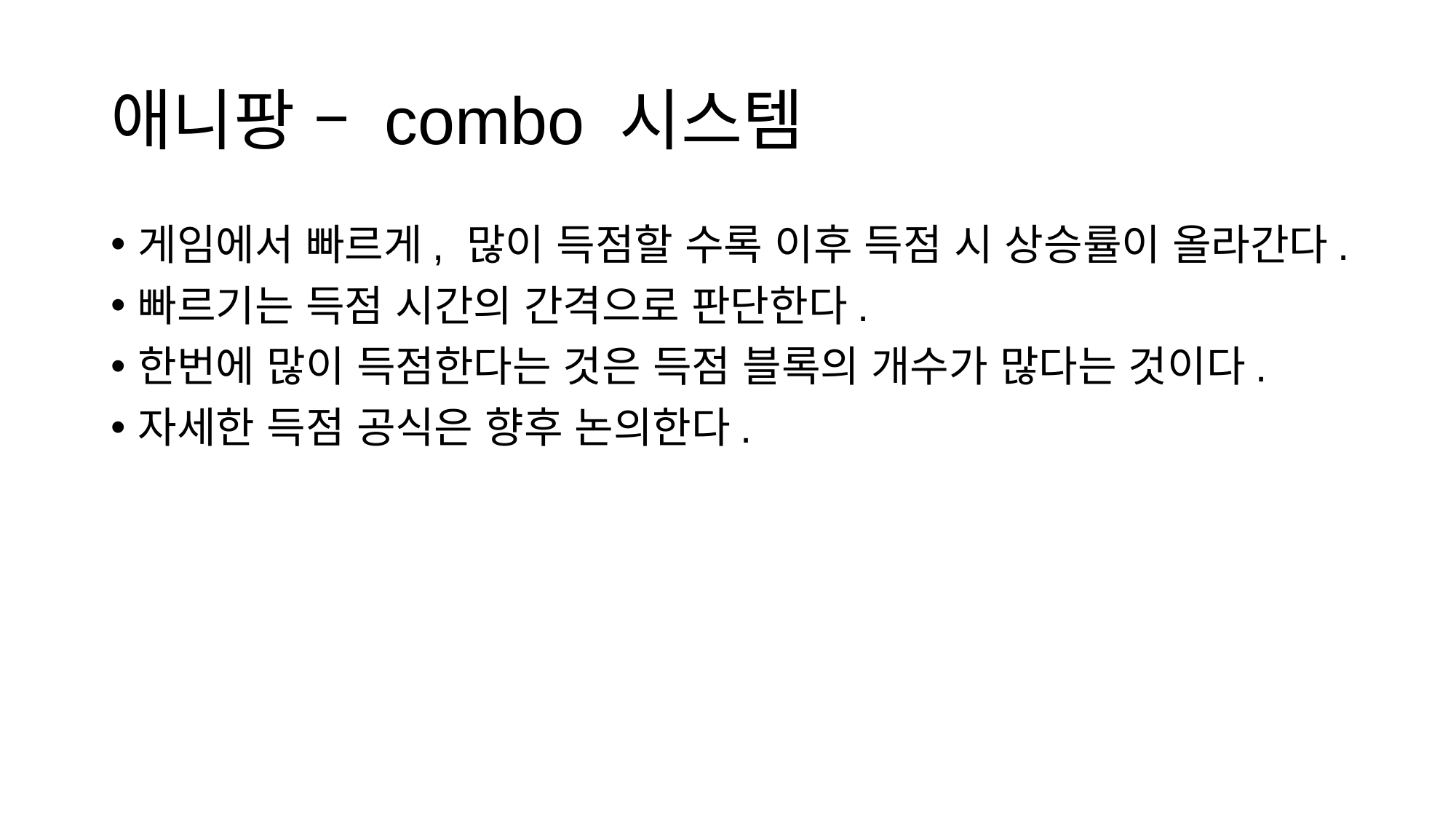

# 애니팡 – combo 시스템
게임에서 빠르게, 많이 득점할 수록 이후 득점 시 상승률이 올라간다.
빠르기는 득점 시간의 간격으로 판단한다.
한번에 많이 득점한다는 것은 득점 블록의 개수가 많다는 것이다.
자세한 득점 공식은 향후 논의한다.